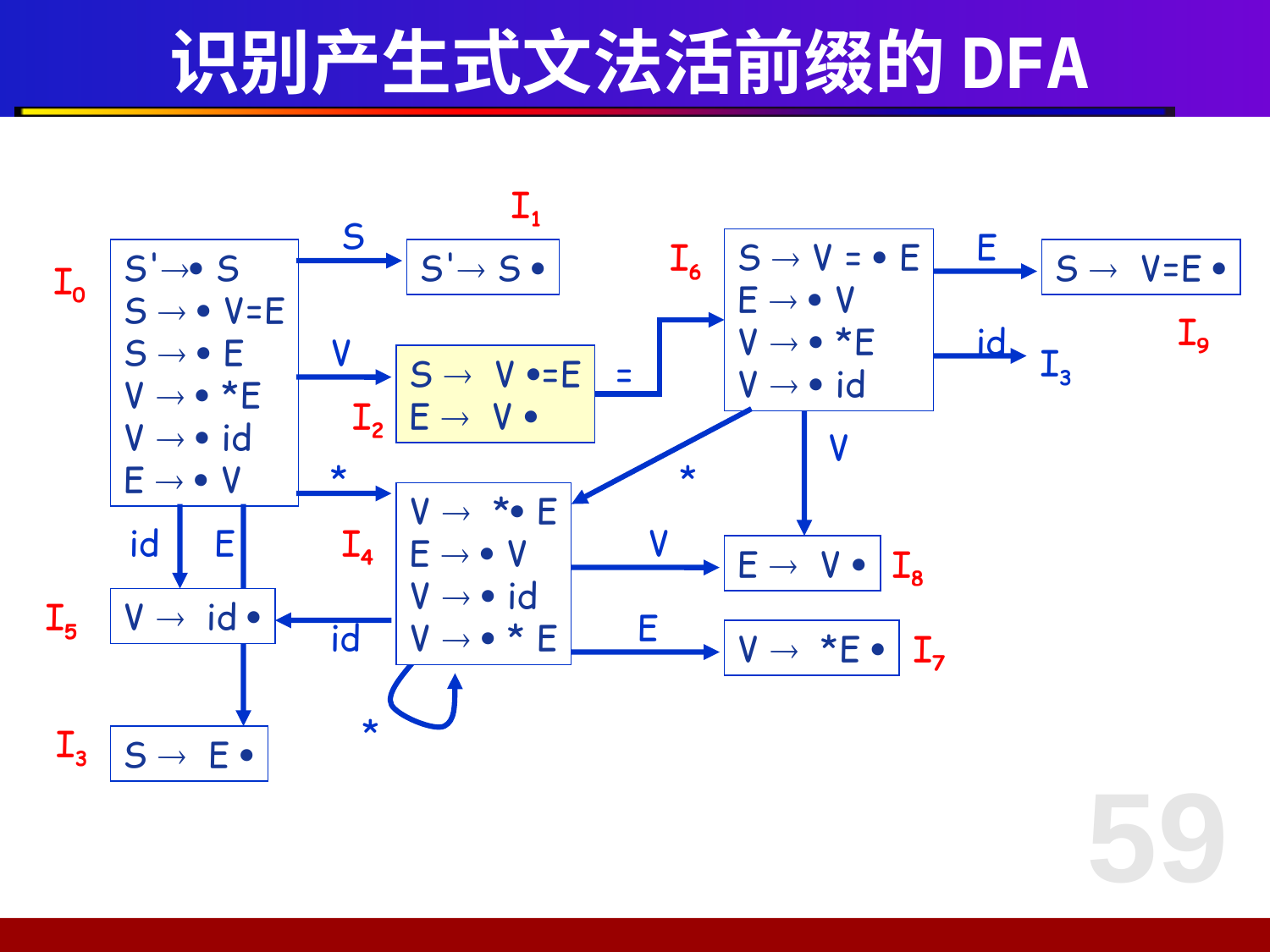

# 识别产生式文法活前缀的DFA
I1
S
E
I6
S → V = • E
E → • V
V → • *E
V → • id
S'→• S
S → • V=E
S → • E
V → • *E
V → • id
E → • V
S'→ S •
S →  V=E •
I0

I9
id
V
I3
S →  V •=E
E →  V •
=

I2

V
*
*
V →  *• E
E → • V
V → • id
V → • * E

id
E
I4
V
E →  V •
I8

I5
V →  id •
E
id

V →  *E •
I7

*
I3
S →  E •
59